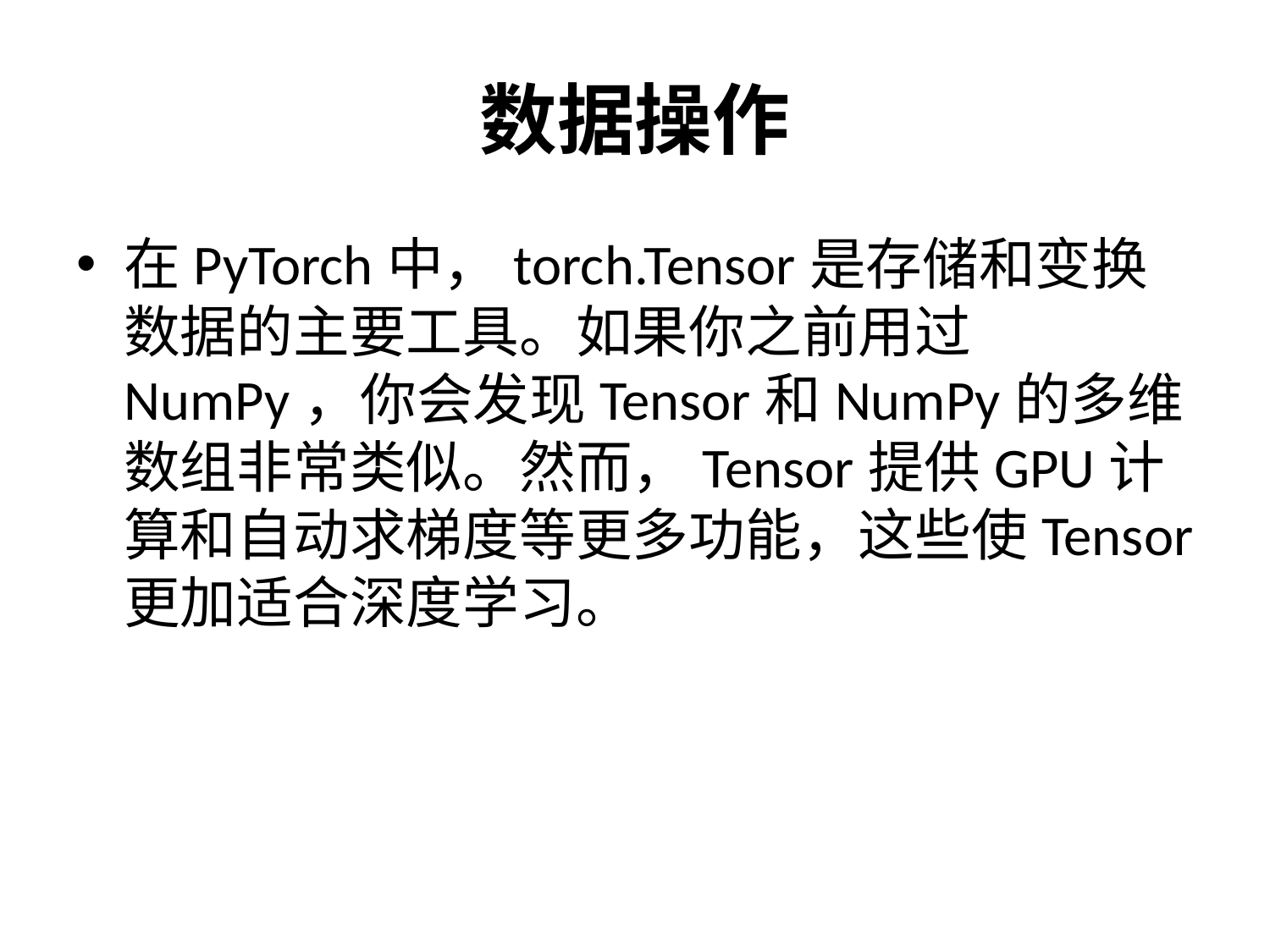

# 数据操作
在PyTorch中，torch.Tensor是存储和变换数据的主要工具。如果你之前用过NumPy，你会发现Tensor和NumPy的多维数组非常类似。然而，Tensor提供GPU计算和自动求梯度等更多功能，这些使Tensor更加适合深度学习。